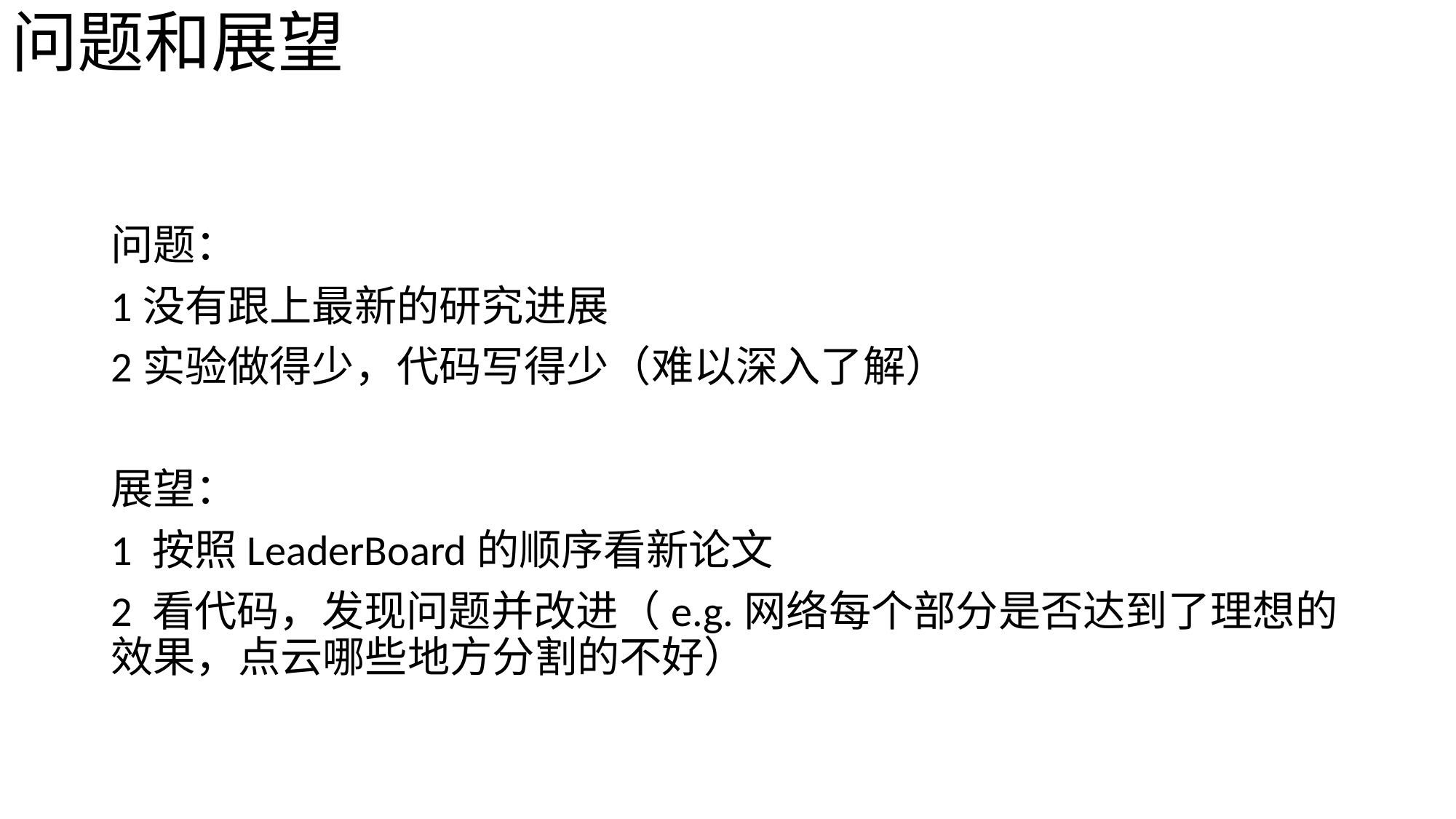

问题和展望
问题：
1没有跟上最新的研究进展
2实验做得少，代码写得少（难以深入了解）

展望：
1 按照LeaderBoard的顺序看新论文
2 看代码，发现问题并改进（e.g.网络每个部分是否达到了理想的效果，点云哪些地方分割的不好）